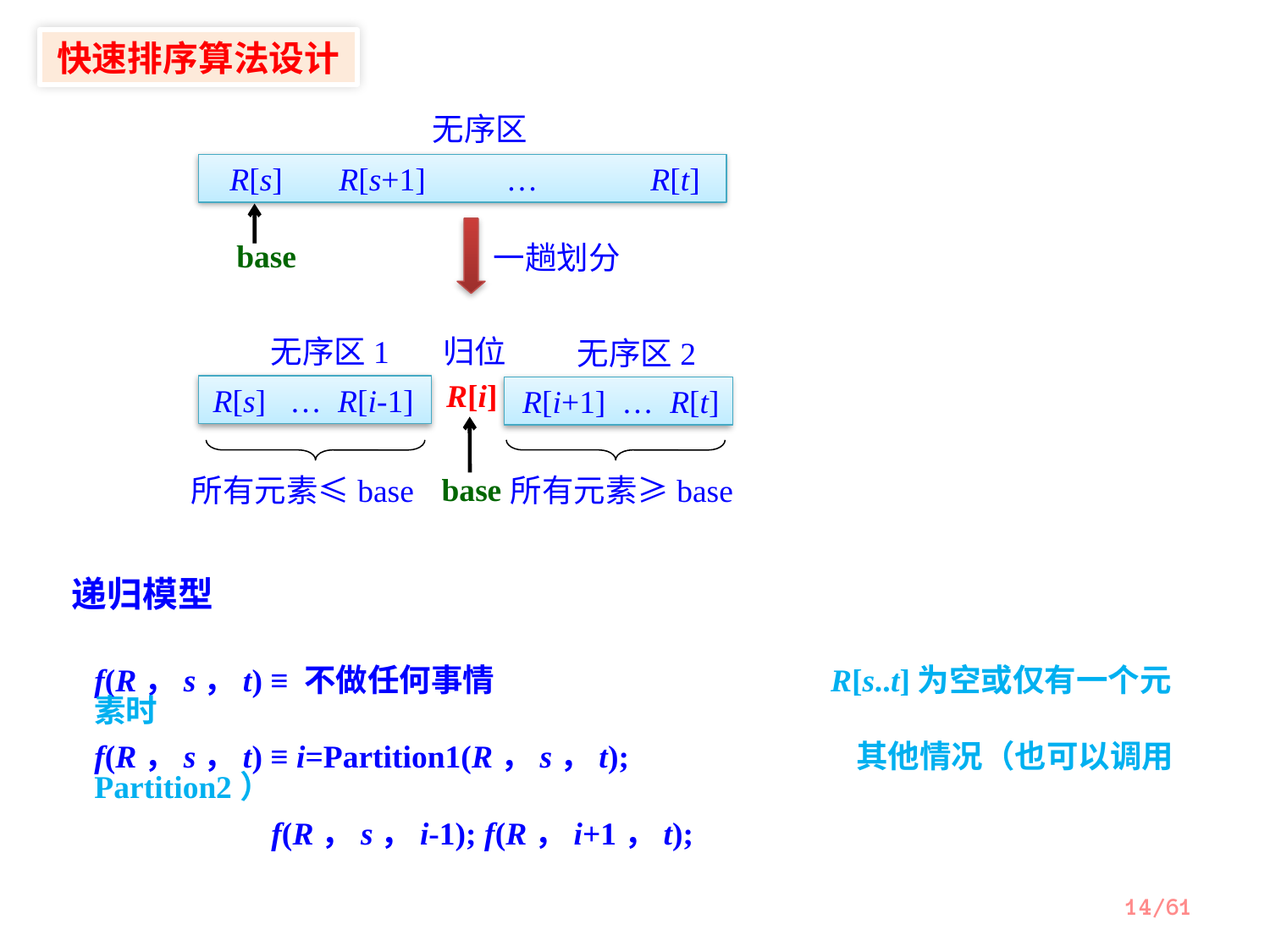

快速排序算法设计
无序区
R[s]       R[s+1]          …              R[t]

base
一趟划分
归位
无序区1
无序区2

R[s]   …  R[i-1]
R[i]
R[i+1]  …  R[t]

base
所有元素≤base
所有元素≥base
递归模型
f(R，s，t) ≡ 不做任何事情		             R[s..t]为空或仅有一个元素时
f(R，s，t) ≡ i=Partition1(R，s，t);		其他情况（也可以调用Partition2）
                      f(R，s，i-1); f(R，i+1，t);
14/61